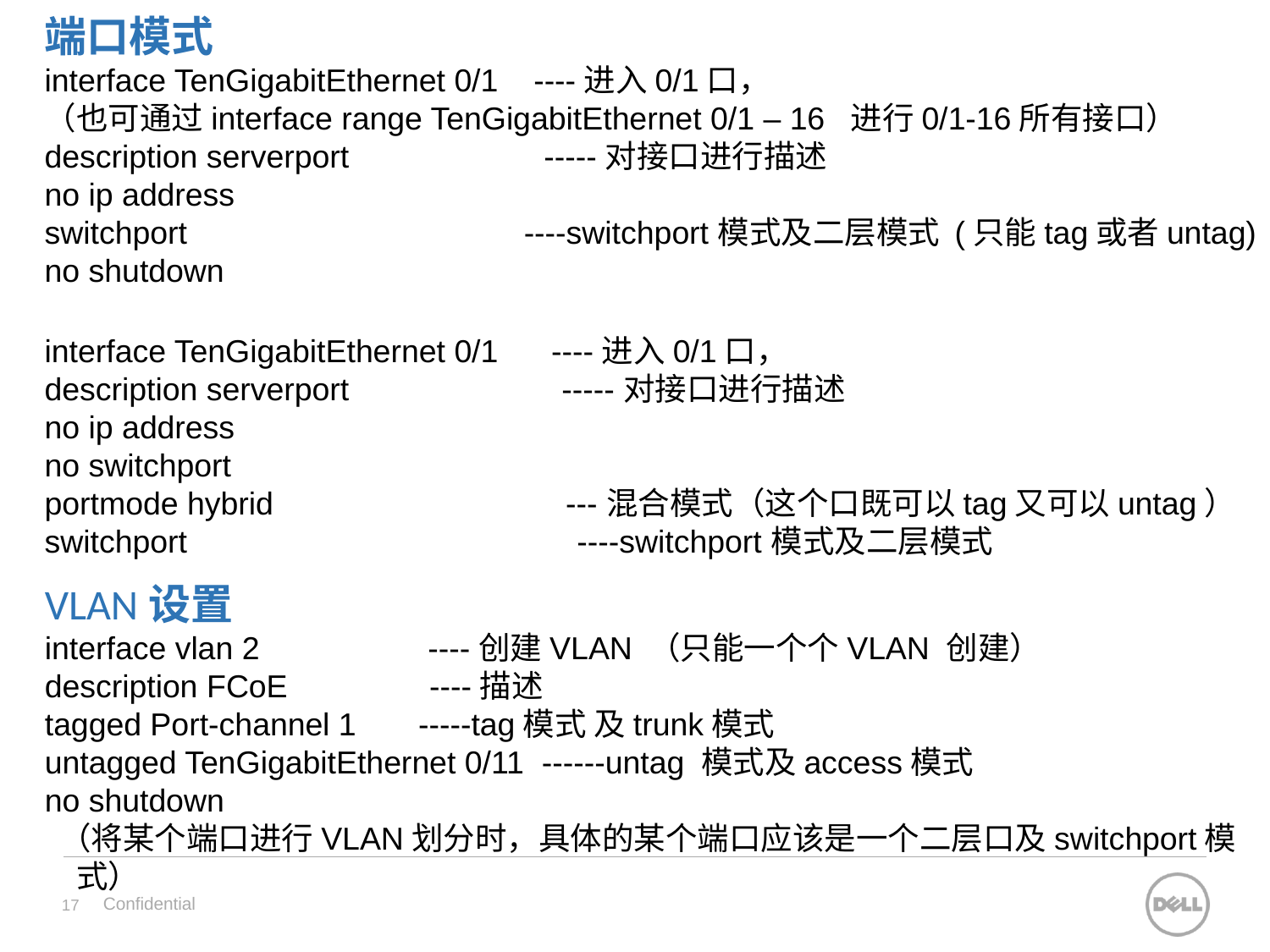

端口模式
interface TenGigabitEthernet 0/1    ----进入0/1口，
（也可通过interface range TenGigabitEthernet 0/1 – 16  进行0/1-16所有接口）
description serverport                      -----对接口进行描述
no ip address
switchport                                      ----switchport模式及二层模式 (只能tag或者untag)
no shutdown

interface TenGigabitEthernet 0/1      ----进入0/1口，
description serverport                        -----对接口进行描述
no ip address
no switchport
portmode hybrid                                 ---混合模式（这个口既可以tag又可以untag）
switchport                                            ----switchport模式及二层模式
VLAN设置
interface vlan 2                   ----创建VLAN （只能一个个VLAN 创建）
description FCoE                ----描述
tagged Port-channel 1       -----tag模式 及trunk模式
untagged TenGigabitEthernet 0/11  ------untag 模式及access模式
no shutdown
 （将某个端口进行VLAN划分时，具体的某个端口应该是一个二层口及switchport模式）
Confidential
17